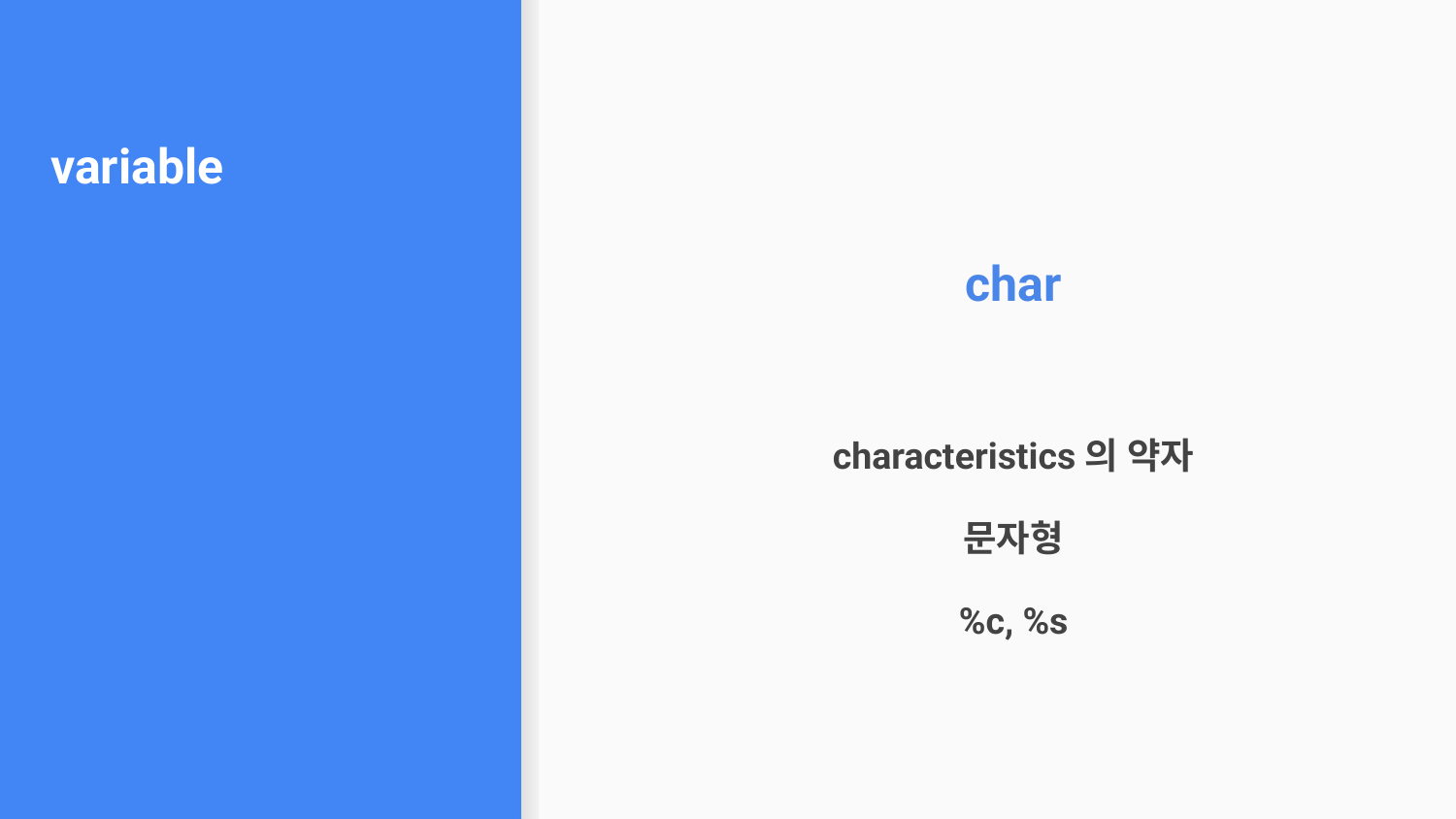

# variable
char

characteristics의 약자
문자형
%c, %s